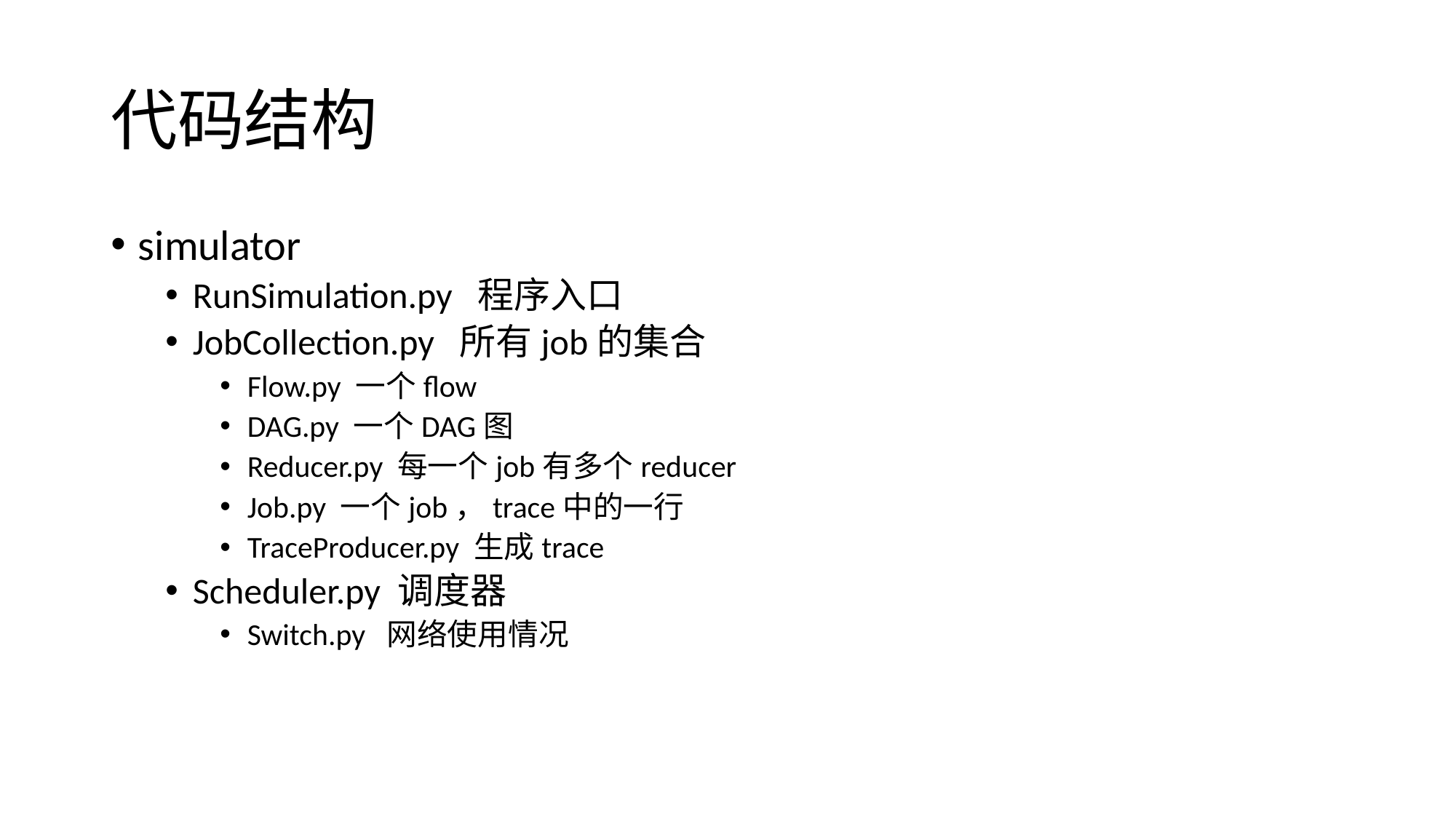

# 代码结构
simulator
RunSimulation.py  程序入口
JobCollection.py  所有job的集合
Flow.py 一个flow
DAG.py 一个DAG图
Reducer.py 每一个job有多个reducer
Job.py 一个job，trace中的一行
TraceProducer.py 生成trace
Scheduler.py 调度器
Switch.py  网络使用情况